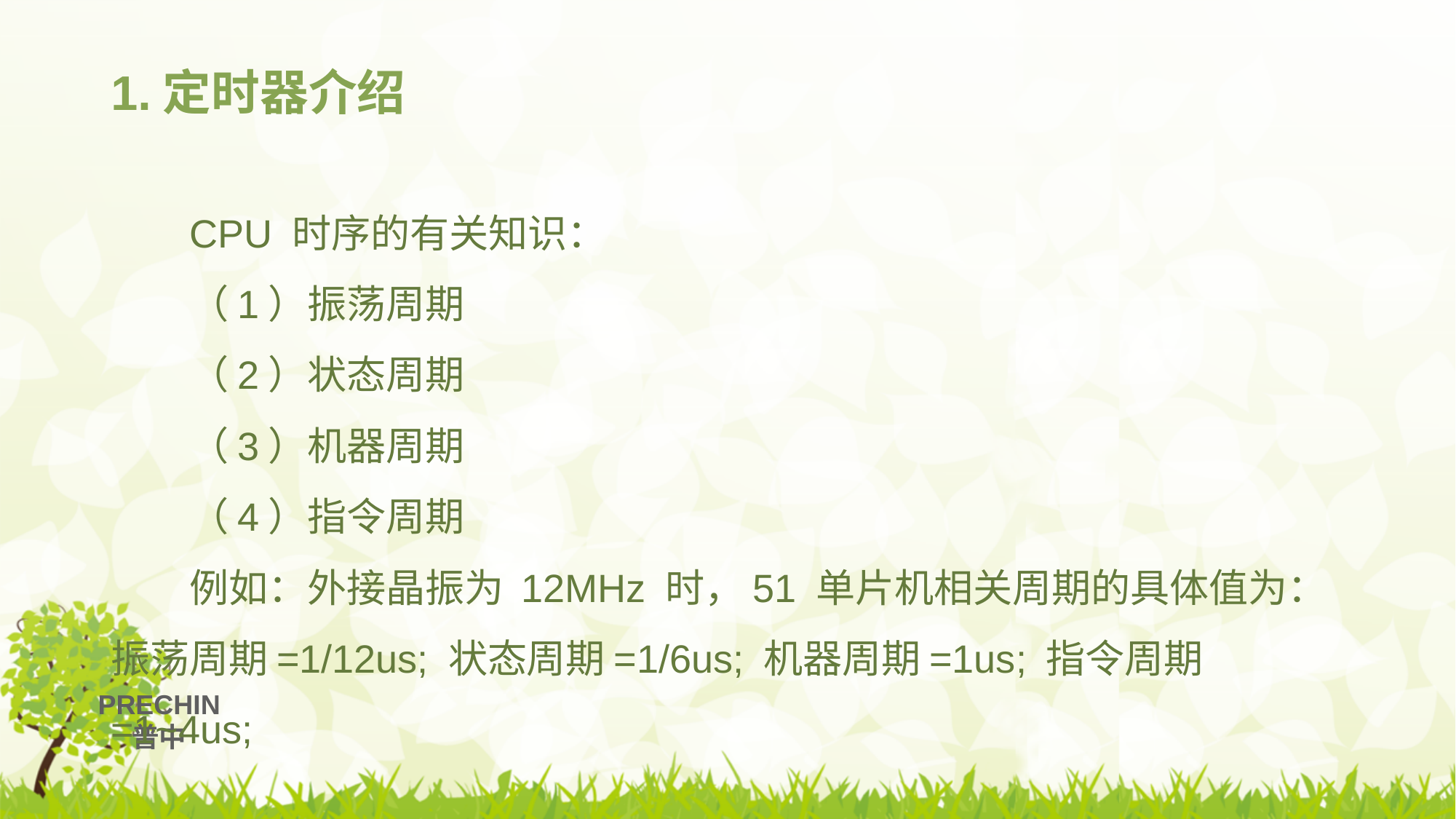

# 1.定时器介绍
CPU 时序的有关知识：
（1）振荡周期
（2）状态周期
（3）机器周期
（4）指令周期
例如：外接晶振为 12MHz 时，51 单片机相关周期的具体值为： 振荡周期=1/12us; 状态周期=1/6us; 机器周期=1us; 指令周期=1~4us;